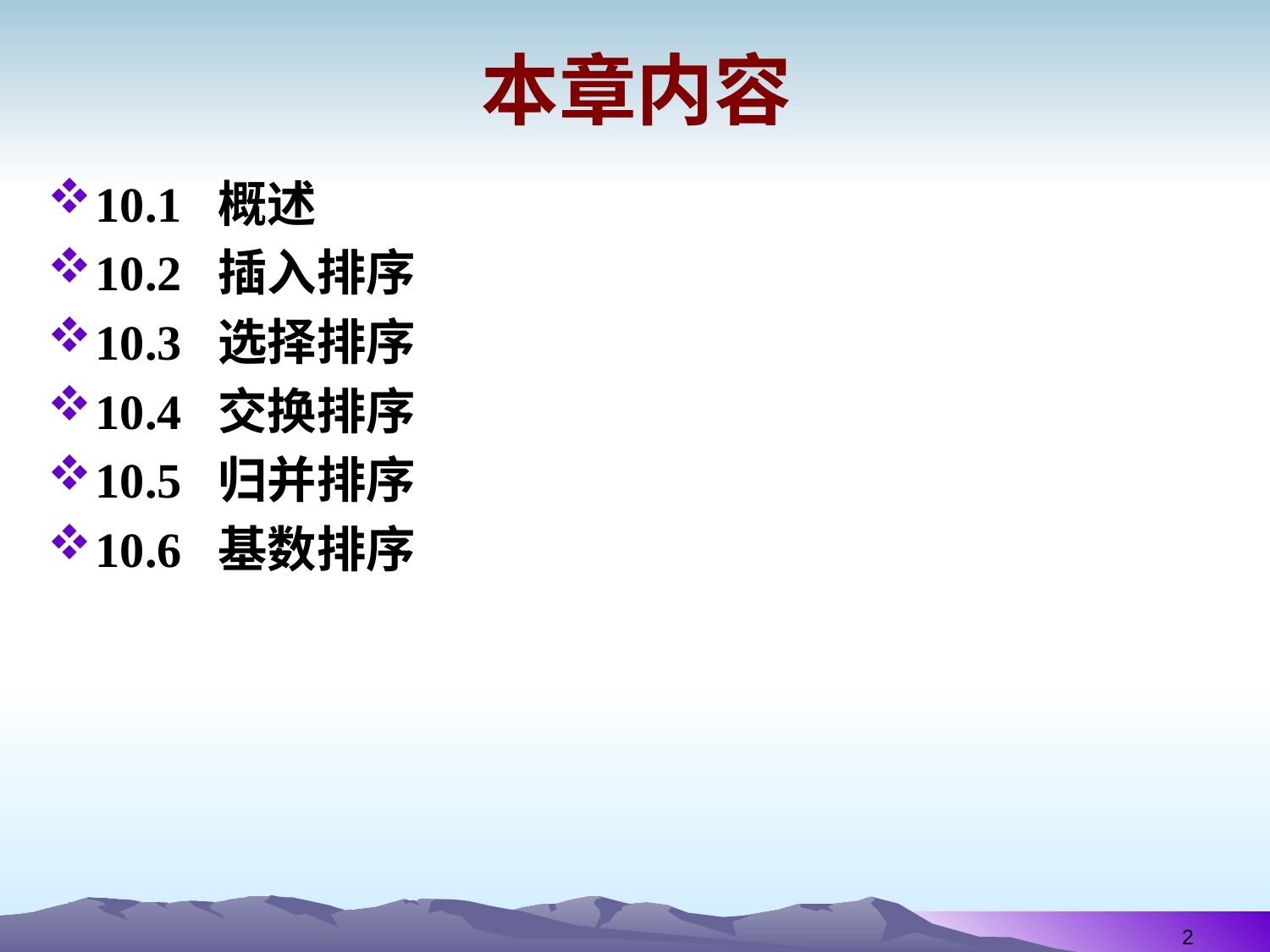

# 本章内容
10.1  概述
10.2  插入排序
10.3  选择排序
10.4  交换排序
10.5  归并排序
10.6  基数排序
2